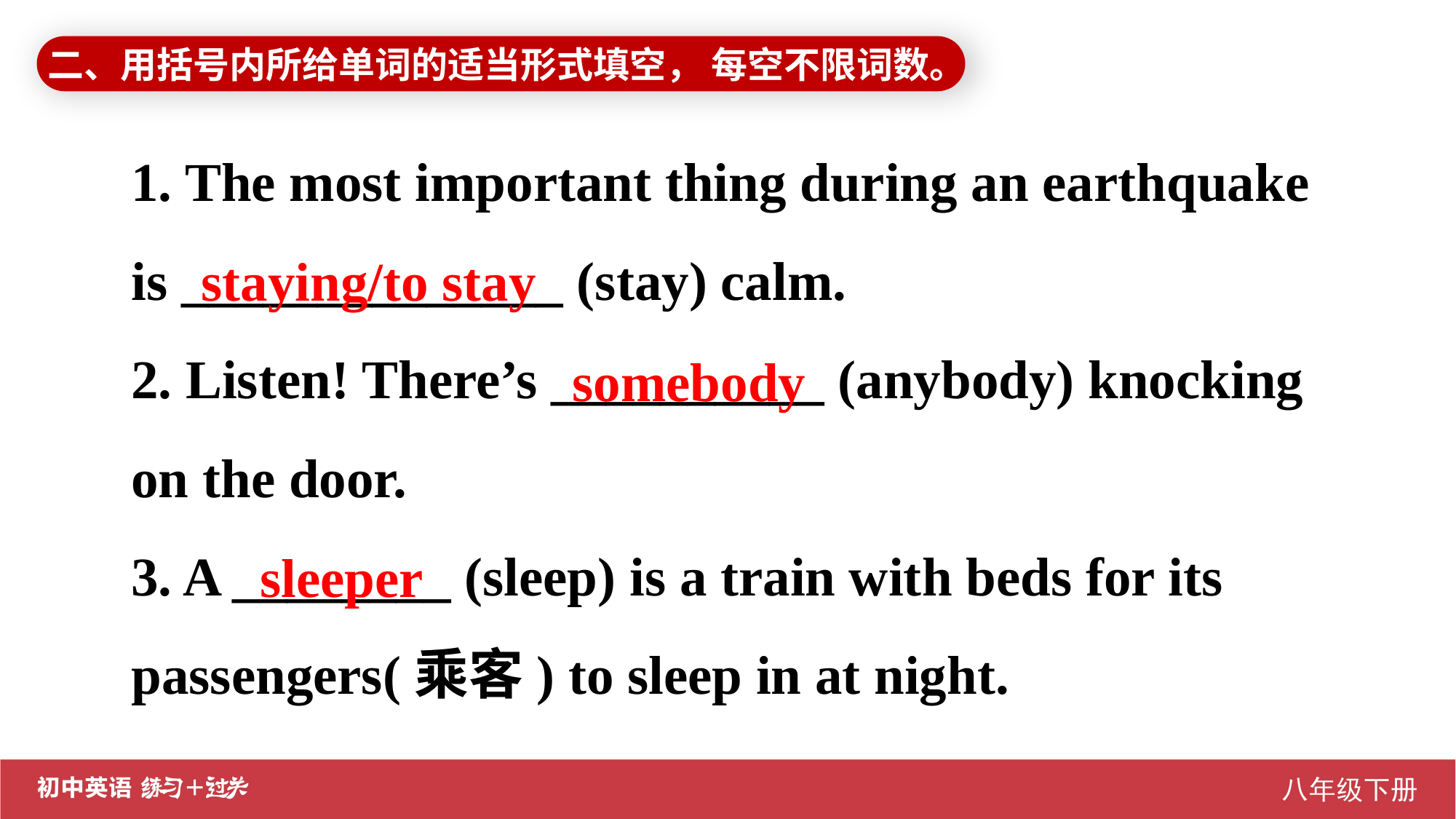

二、用括号内所给单词的适当形式填空， 每空不限词数。
1. The most important thing during an earthquake is ______________ (stay) calm.
2. Listen! There’s __________ (anybody) knocking on the door.
3. A ________ (sleep) is a train with beds for its passengers(乘客) to sleep in at night.
staying/to stay
 somebody
sleeper